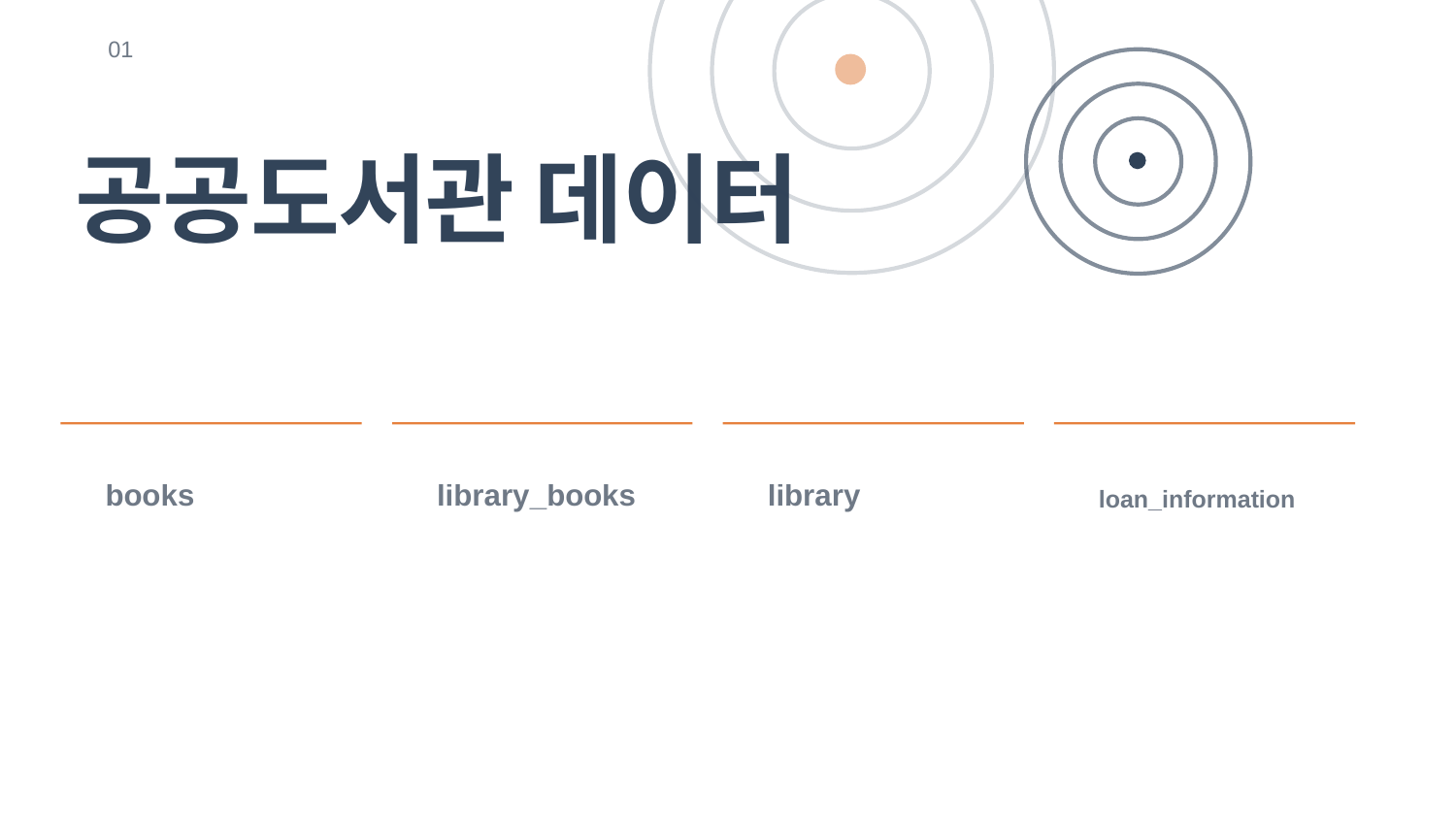

01

공공도서관 데이터

books
library_books
library
loan_information